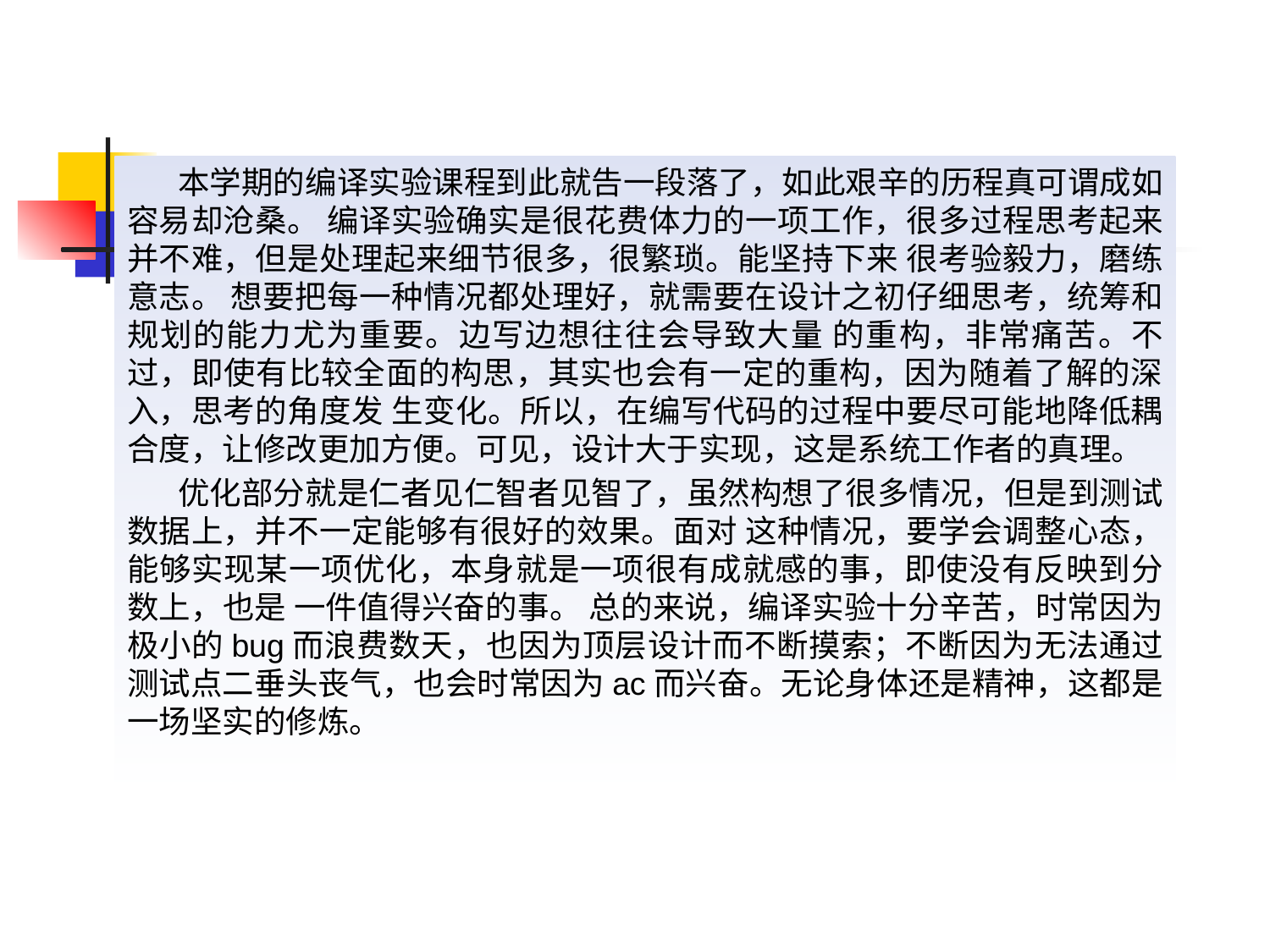

本学期的编译实验课程到此就告⼀段落了，如此艰⾟的历程真可谓成如容易却沧桑。 编译实验确实是很花费体⼒的⼀项⼯作，很多过程思考起来并不难，但是处理起来细节很多，很繁琐。能坚持下来 很考验毅⼒，磨练意志。 想要把每⼀种情况都处理好，就需要在设计之初仔细思考，统筹和规划的能⼒尤为重要。边写边想往往会导致⼤量 的重构，⾮常痛苦。不过，即使有⽐较全⾯的构思，其实也会有⼀定的重构，因为随着了解的深⼊，思考的⻆度发 ⽣变化。所以，在编写代码的过程中要尽可能地降低耦合度，让修改更加⽅便。可⻅，设计⼤于实现，这是系统⼯作者的真理。
      优化部分就是仁者⻅仁智者⻅智了，虽然构想了很多情况，但是到测试数据上，并不⼀定能够有很好的效果。⾯对 这种情况，要学会调整⼼态，能够实现某⼀项优化，本身就是⼀项很有成就感的事，即使没有反映到分数上，也是 ⼀件值得兴奋的事。 总的来说，编译实验⼗分⾟苦，时常因为极⼩的bug⽽浪费数天，也因为顶层设计⽽不断摸索；不断因为⽆法通过 测试点⼆垂头丧⽓，也会时常因为ac⽽兴奋。⽆论身体还是精神，这都是⼀场坚实的修炼。